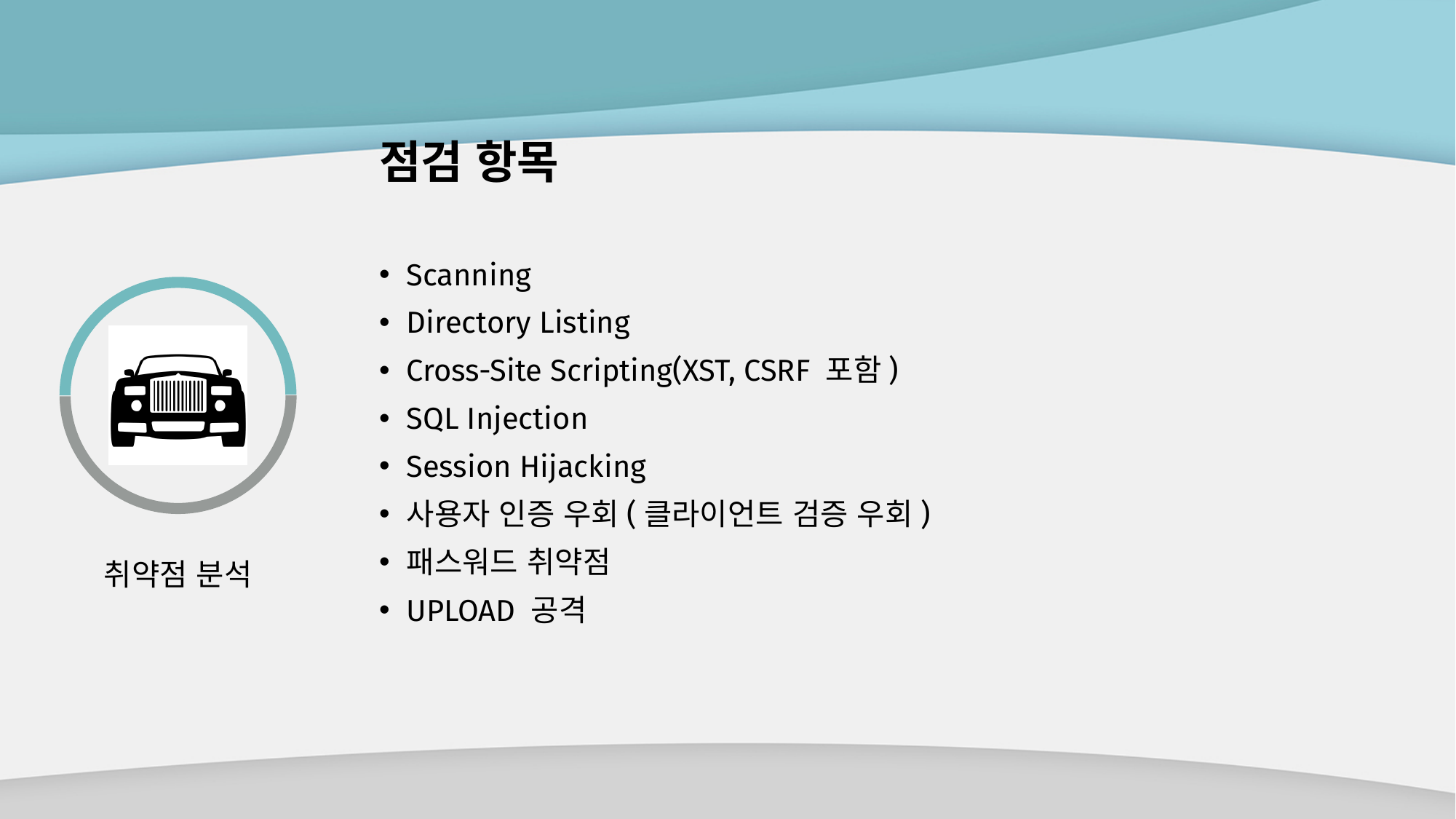

# 점검 항목
Scanning
Directory Listing
Cross-Site Scripting(XST, CSRF 포함)
SQL Injection
Session Hijacking
사용자 인증 우회(클라이언트 검증 우회)
패스워드 취약점
UPLOAD 공격